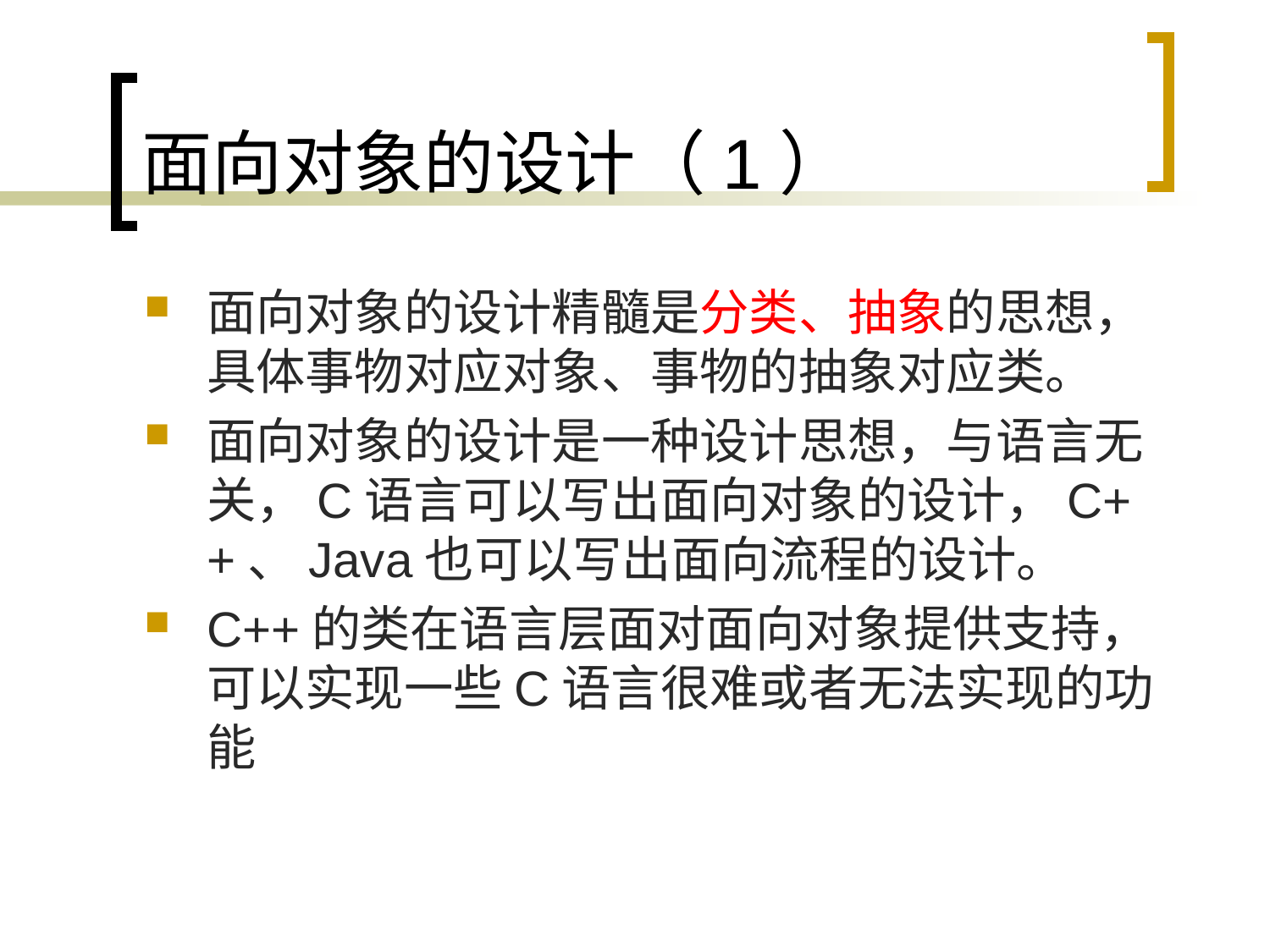

# 面向对象的设计（1）
面向对象的设计精髓是分类、抽象的思想，具体事物对应对象、事物的抽象对应类。
面向对象的设计是一种设计思想，与语言无关，C语言可以写出面向对象的设计，C++、Java也可以写出面向流程的设计。
C++的类在语言层面对面向对象提供支持，可以实现一些C语言很难或者无法实现的功能